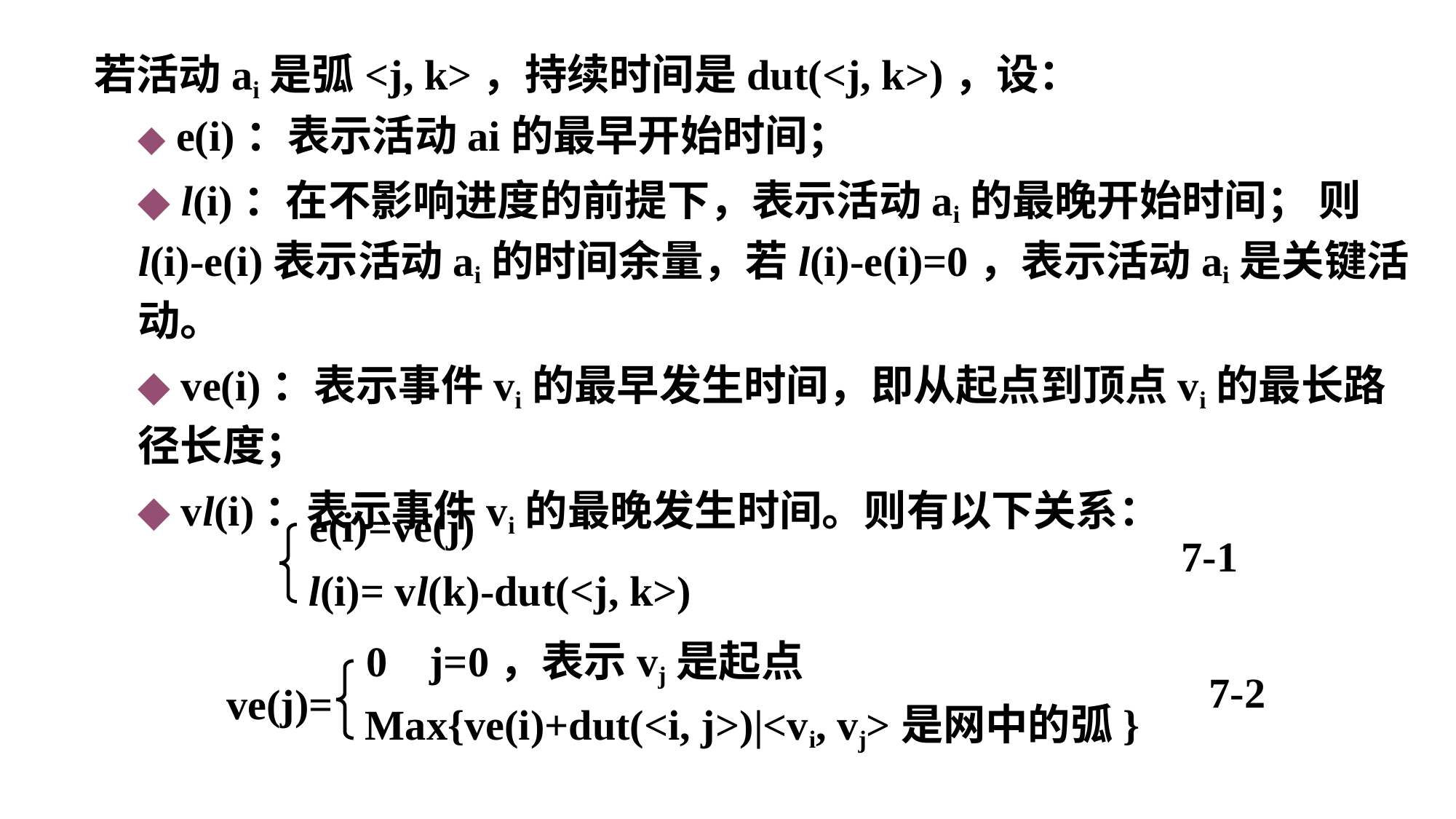

若活动ai是弧<j, k>，持续时间是dut(<j, k>)，设：
◆ e(i)：表示活动ai的最早开始时间；
◆ l(i)：在不影响进度的前提下，表示活动ai的最晚开始时间； 则l(i)-e(i)表示活动ai的时间余量，若l(i)-e(i)=0，表示活动ai是关键活动。
◆ ve(i)：表示事件vi的最早发生时间，即从起点到顶点vi的最长路径长度；
◆ vl(i)：表示事件vi的最晚发生时间。则有以下关系：
e(i)=ve(j)

l(i)= vl(k)-dut(<j, k>)
7-1
0    j=0，表示vj是起点

ve(j)=
Max{ve(i)+dut(<i, j>)|<vi, vj>是网中的弧}
7-2